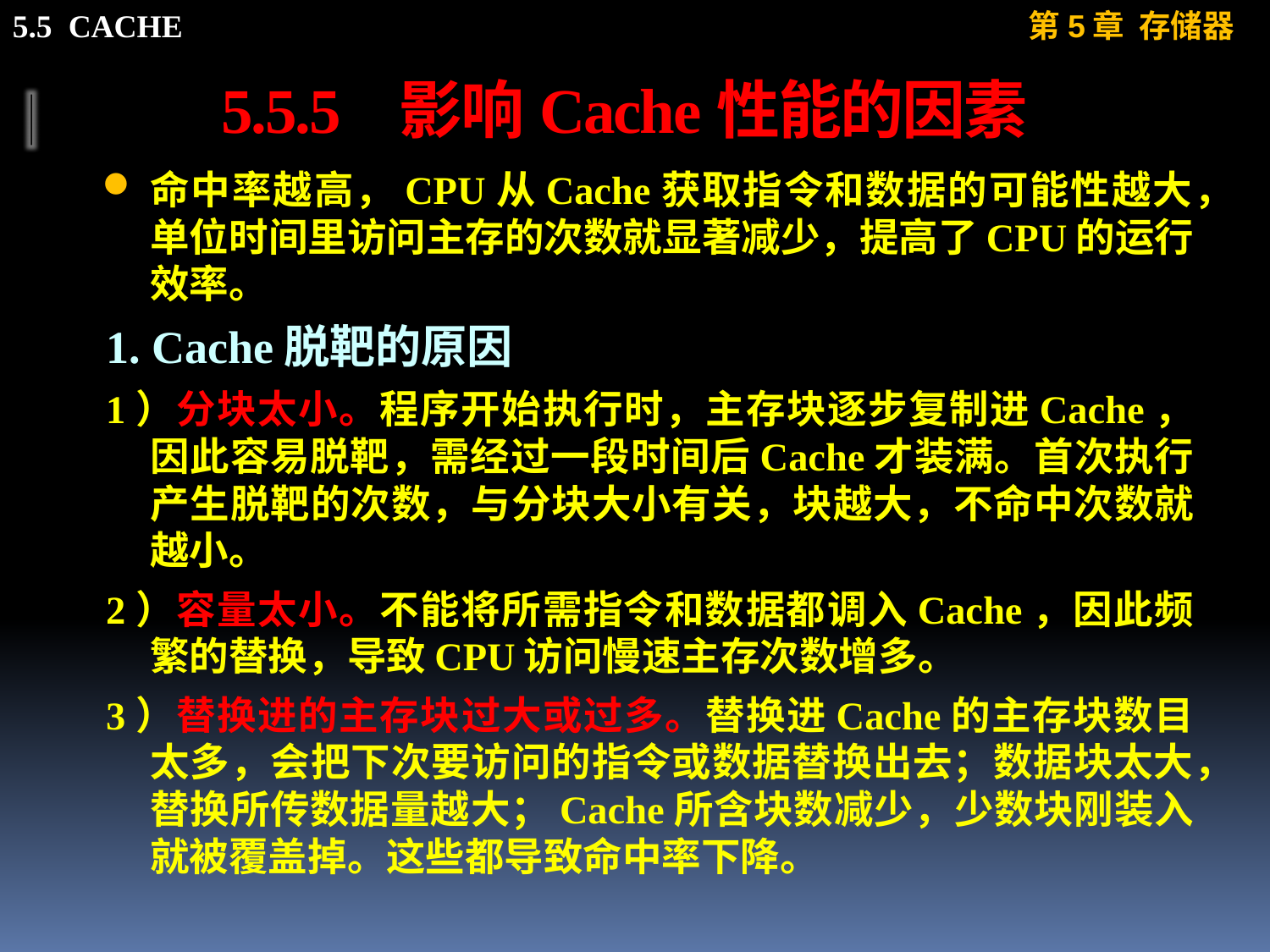

# 5.5.5   影响Cache性能的因素
命中率越高，CPU从Cache获取指令和数据的可能性越大，单位时间里访问主存的次数就显著减少，提高了CPU的运行效率。
1. Cache脱靶的原因
1）分块太小。程序开始执行时，主存块逐步复制进Cache，因此容易脱靶，需经过一段时间后Cache才装满。首次执行产生脱靶的次数，与分块大小有关，块越大，不命中次数就越小。
2）容量太小。不能将所需指令和数据都调入Cache，因此频繁的替换，导致CPU访问慢速主存次数增多。
3）替换进的主存块过大或过多。替换进Cache的主存块数目太多，会把下次要访问的指令或数据替换出去；数据块太大，替换所传数据量越大；Cache所含块数减少，少数块刚装入就被覆盖掉。这些都导致命中率下降。